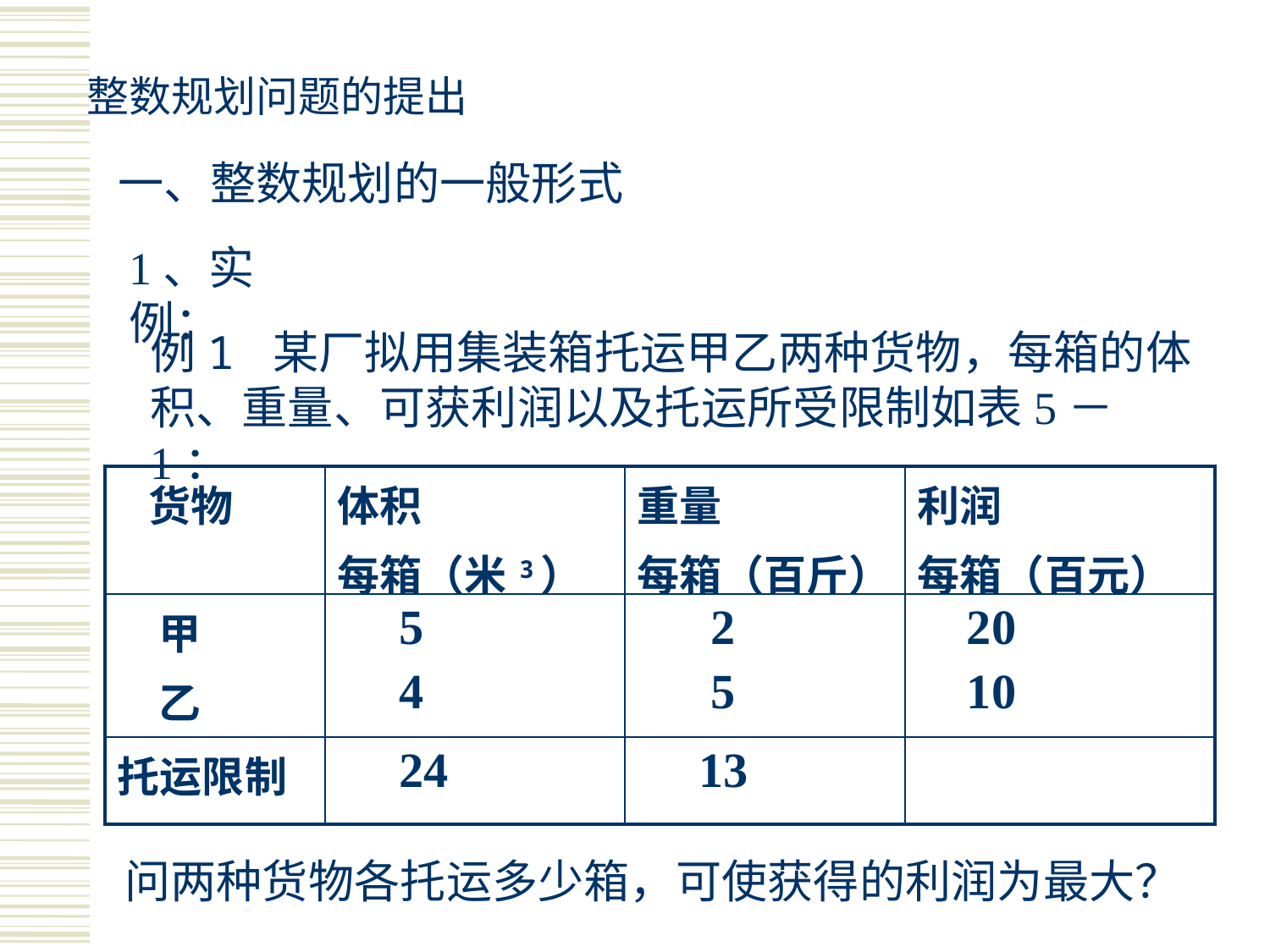

整数规划问题的提出
一、整数规划的一般形式
1、实例：
例1 某厂拟用集装箱托运甲乙两种货物，每箱的体积、重量、可获利润以及托运所受限制如表5－1：
| 货物 | 体积 每箱（米3） | 重量 每箱（百斤） | 利润 每箱（百元） |
| --- | --- | --- | --- |
| 甲 乙 | 5 4 | 2 5 | 20 10 |
| 托运限制 | 24 | 13 |  |
问两种货物各托运多少箱，可使获得的利润为最大？